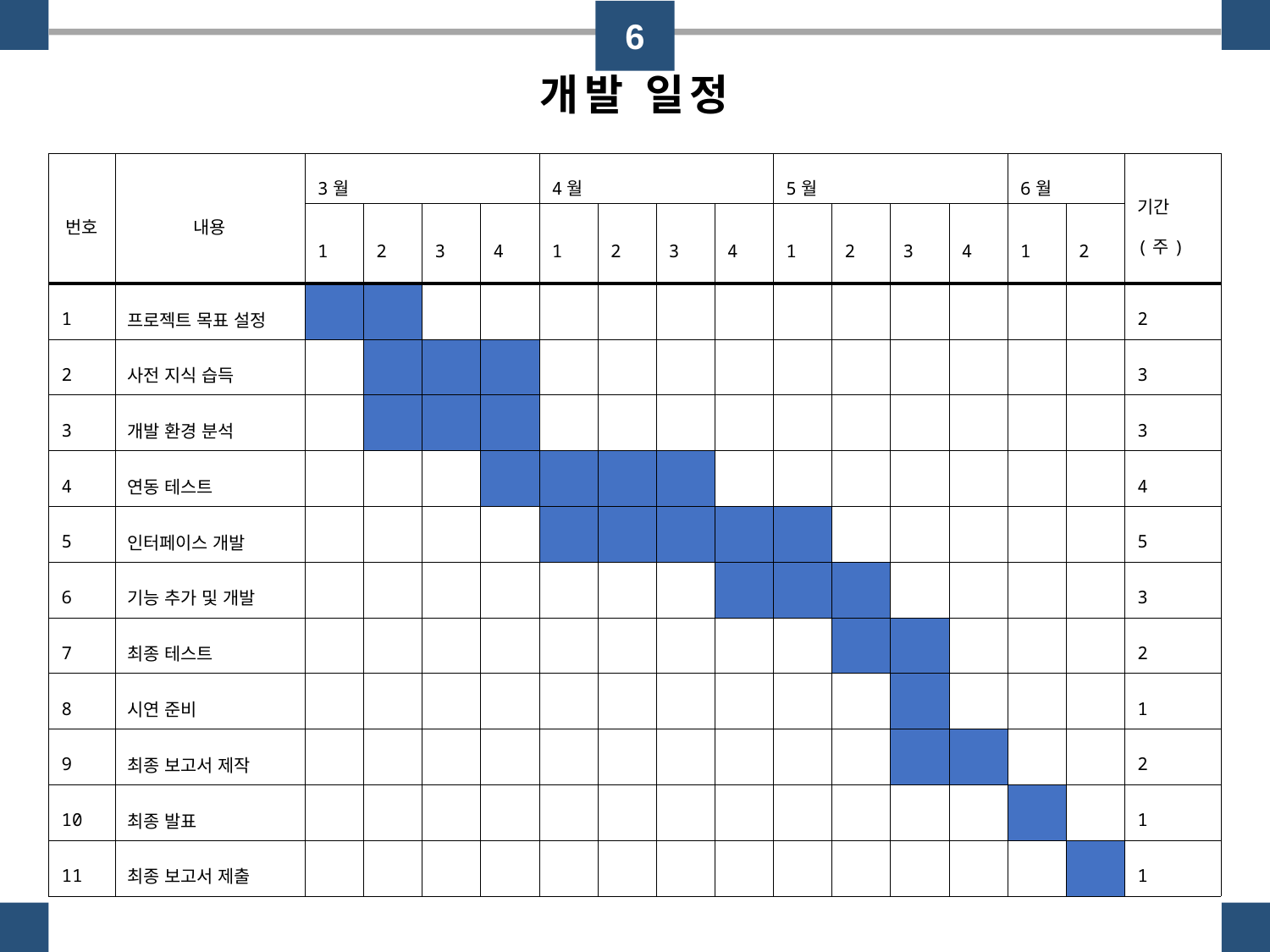

6

개발 일정
| 번호 | 내용 | 3월 |  |  |  | 4월 |  |  |  | 5월 |  |  |  | 6월 |  | 기간(주) |
| --- | --- | --- | --- | --- | --- | --- | --- | --- | --- | --- | --- | --- | --- | --- | --- | --- |
|  |  | 1 | 2 | 3 | 4 | 1 | 2 | 3 | 4 | 1 | 2 | 3 | 4 | 1 | 2 |  |
| 1 | 프로젝트 목표 설정 |  |  |  |  |  |  |  |  |  |  |  |  |  |  | 2 |
| 2 | 사전 지식 습득 |  |  |  |  |  |  |  |  |  |  |  |  |  |  | 3 |
| 3 | 개발 환경 분석 |  |  |  |  |  |  |  |  |  |  |  |  |  |  | 3 |
| 4 | 연동 테스트 |  |  |  |  |  |  |  |  |  |  |  |  |  |  | 4 |
| 5 | 인터페이스 개발 |  |  |  |  |  |  |  |  |  |  |  |  |  |  | 5 |
| 6 | 기능 추가 및 개발 |  |  |  |  |  |  |  |  |  |  |  |  |  |  | 3 |
| 7 | 최종 테스트 |  |  |  |  |  |  |  |  |  |  |  |  |  |  | 2 |
| 8 | 시연 준비 |  |  |  |  |  |  |  |  |  |  |  |  |  |  | 1 |
| 9 | 최종 보고서 제작 |  |  |  |  |  |  |  |  |  |  |  |  |  |  | 2 |
| 10 | 최종 발표 |  |  |  |  |  |  |  |  |  |  |  |  |  |  | 1 |
| 11 | 최종 보고서 제출 |  |  |  |  |  |  |  |  |  |  |  |  |  |  | 1 |